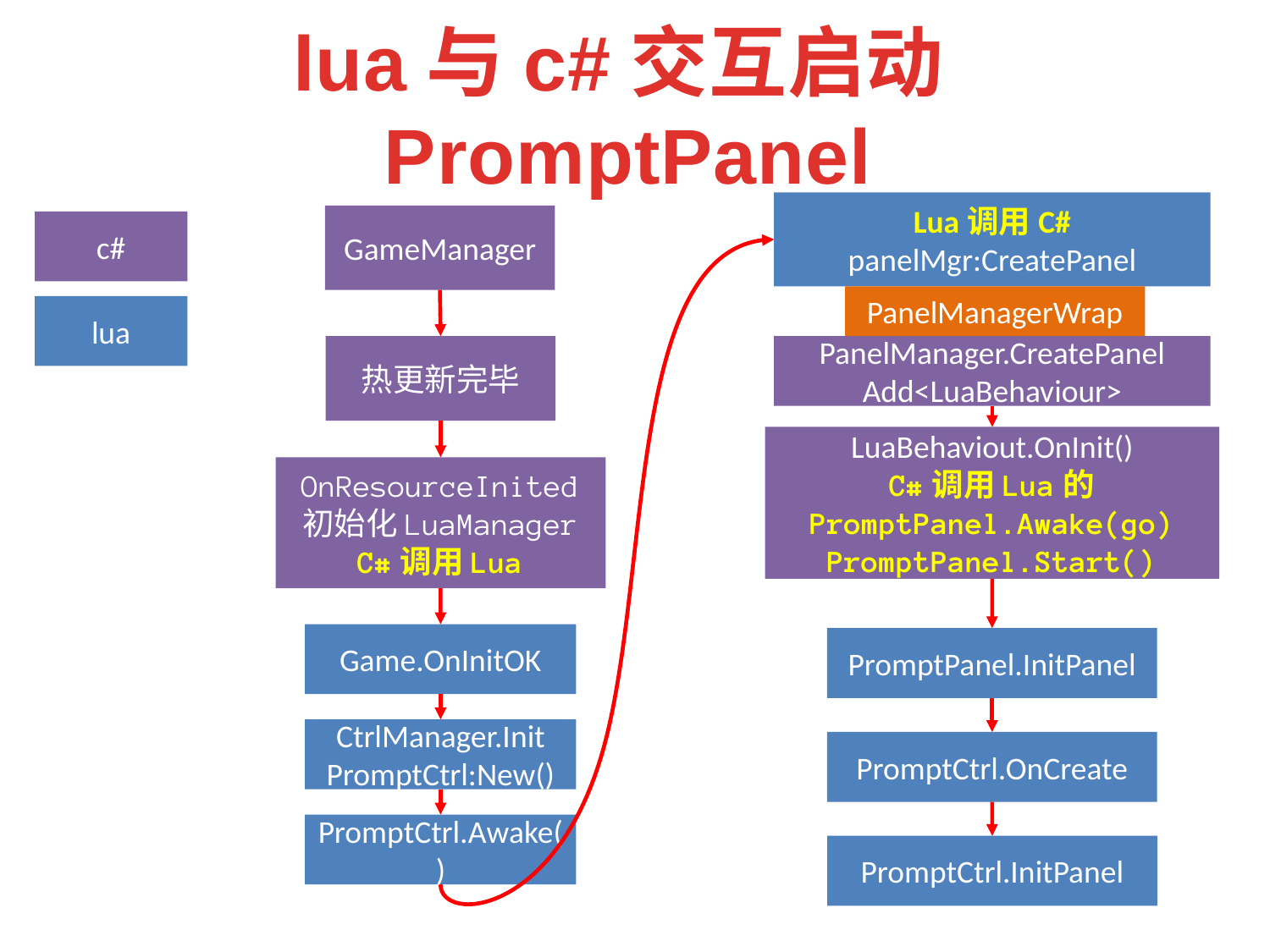

# lua与c#交互启动PromptPanel
Lua调用C# panelMgr:CreatePanel
GameManager
c#
PanelManagerWrap
lua
热更新完毕
PanelManager.CreatePanel
Add<LuaBehaviour>
LuaBehaviout.OnInit()
 C#调用Lua的PromptPanel.Awake(go)
PromptPanel.Start()
OnResourceInited
初始化LuaManager
C#调用Lua
Game.OnInitOK
PromptPanel.InitPanel
CtrlManager.Init
PromptCtrl:New()
PromptCtrl.OnCreate
PromptCtrl.Awake()
PromptCtrl.InitPanel